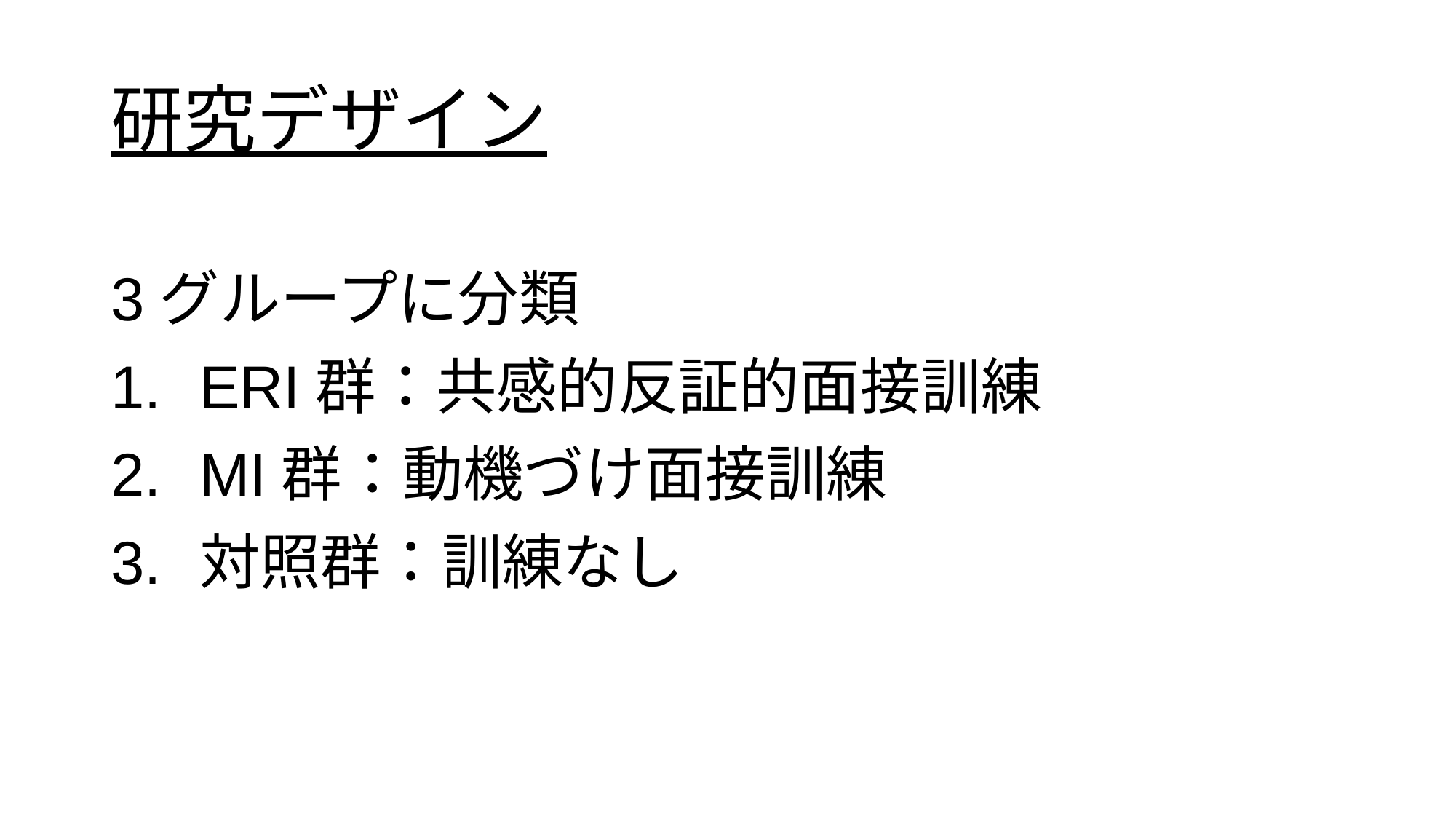

# 研究デザイン
3グループに分類
ERI群：共感的反証的面接訓練
MI群：動機づけ面接訓練
対照群：訓練なし